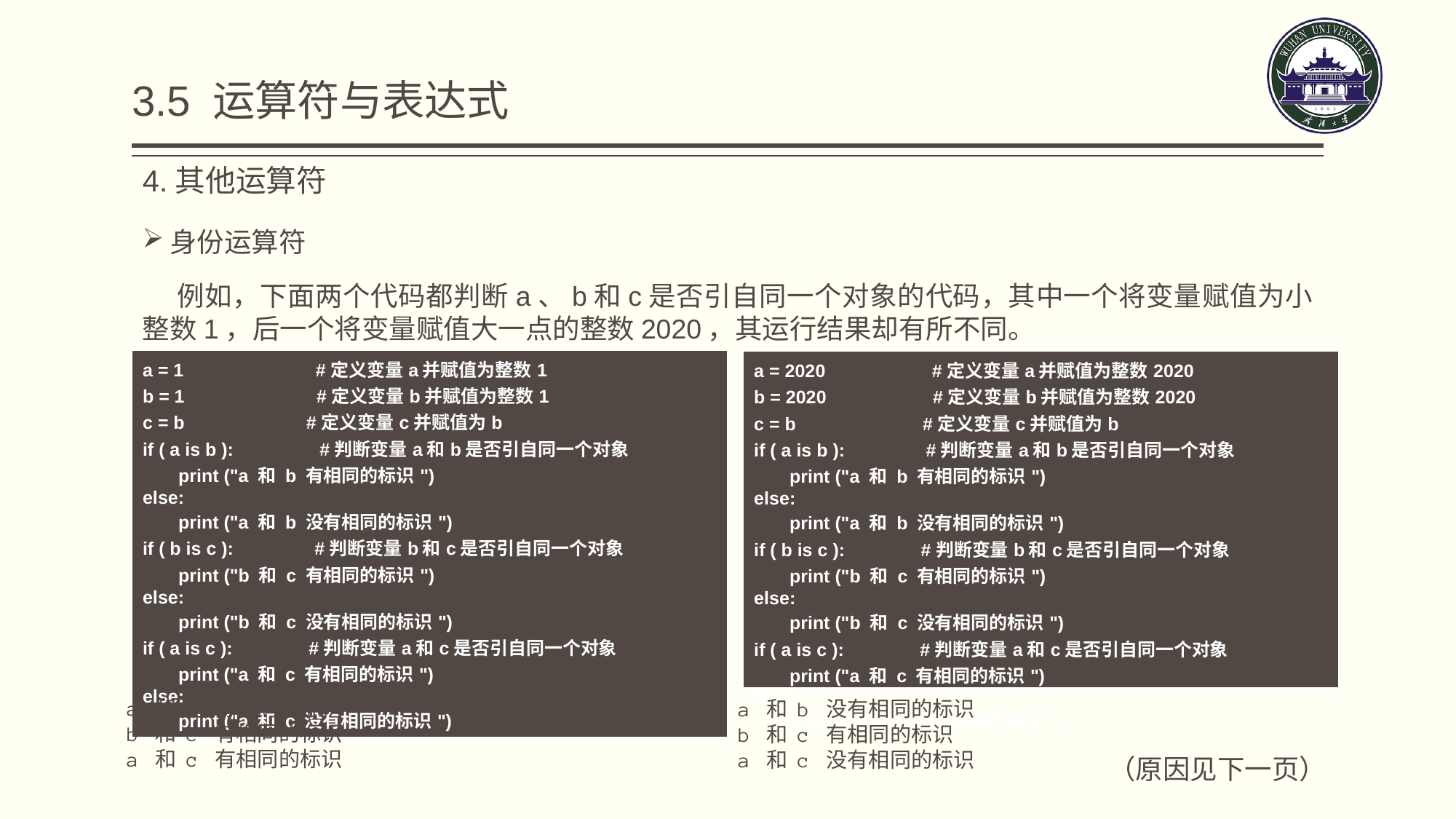

3.5 运算符与表达式
4.其他运算符
身份运算符
    例如，下面两个代码都判断a、b和c是否引自同一个对象的代码，其中一个将变量赋值为小整数1，后一个将变量赋值大一点的整数2020，其运行结果却有所不同。
| a = 1 #定义变量a并赋值为整数1 b = 1 #定义变量b并赋值为整数1 c = b #定义变量c并赋值为b if ( a is b ): #判断变量a和b是否引自同一个对象 print ("a 和 b 有相同的标识") else: print ("a 和 b 没有相同的标识") if ( b is c ): #判断变量b和c是否引自同一个对象 print ("b 和 c 有相同的标识") else: print ("b 和 c 没有相同的标识") if ( a is c ): #判断变量a和c是否引自同一个对象 print ("a 和 c 有相同的标识") else: print ("a 和 c 没有相同的标识") |
| --- |
| a = 2020 #定义变量a并赋值为整数2020 b = 2020 #定义变量b并赋值为整数2020 c = b #定义变量c并赋值为b if ( a is b ): #判断变量a和b是否引自同一个对象 print ("a 和 b 有相同的标识") else: print ("a 和 b 没有相同的标识") if ( b is c ): #判断变量b和c是否引自同一个对象 print ("b 和 c 有相同的标识") else: print ("b 和 c 没有相同的标识") if ( a is c ): #判断变量a和c是否引自同一个对象 print ("a 和 c 有相同的标识") else: print ("a 和 c 没有相同的标识") |
| --- |
a 和 b 有相同的标识
b 和 c 有相同的标识
a 和 c 有相同的标识
a 和 b 没有相同的标识
b 和 c 有相同的标识
a 和 c 没有相同的标识
（原因见下一页）